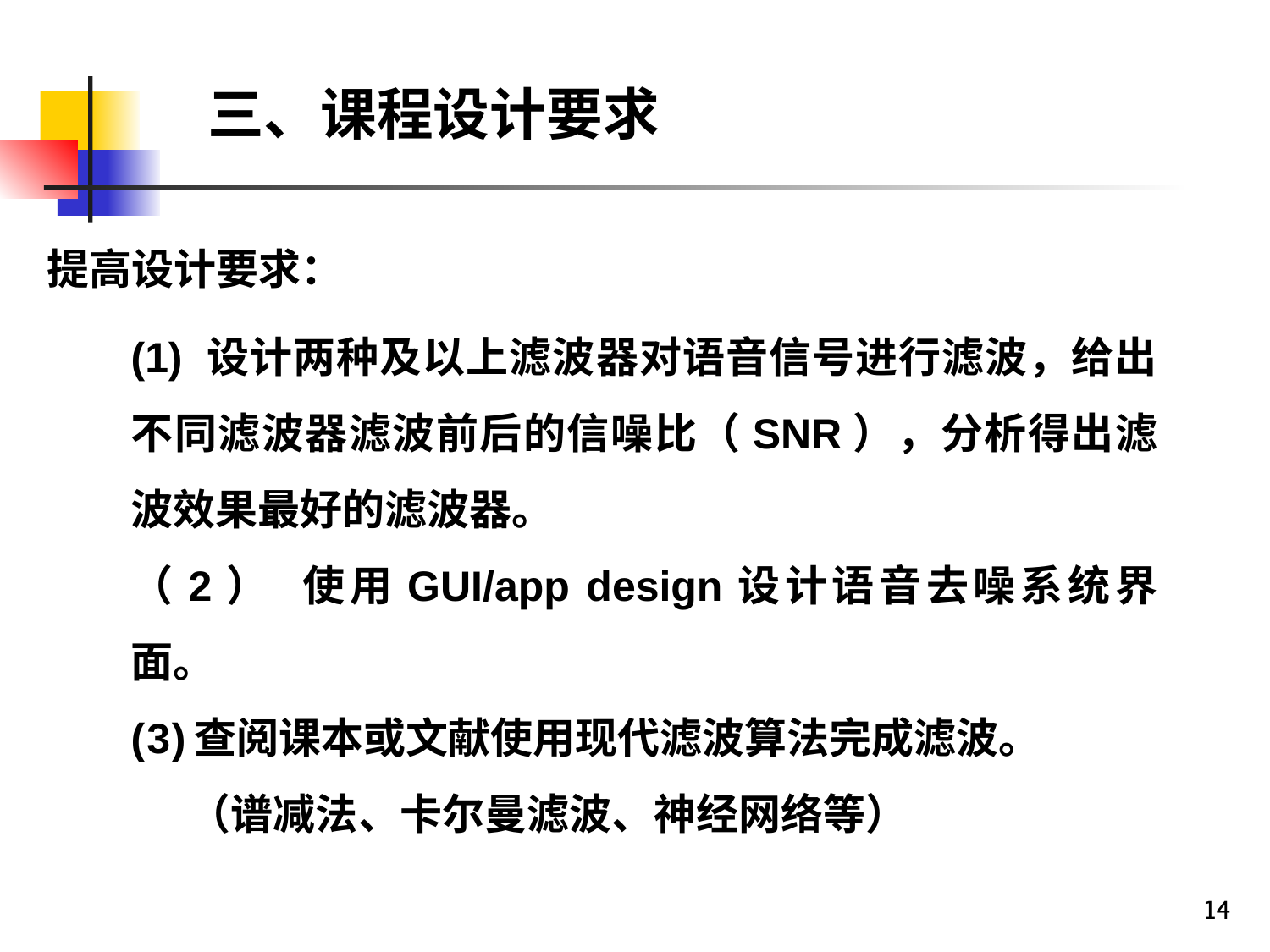

三、课程设计要求
提高设计要求：
(1) 设计两种及以上滤波器对语音信号进行滤波，给出不同滤波器滤波前后的信噪比（SNR），分析得出滤波效果最好的滤波器。
（2）  使用GUI/app design设计语音去噪系统界面。
查阅课本或文献使用现代滤波算法完成滤波。
     （谱减法、卡尔曼滤波、神经网络等）
14
14